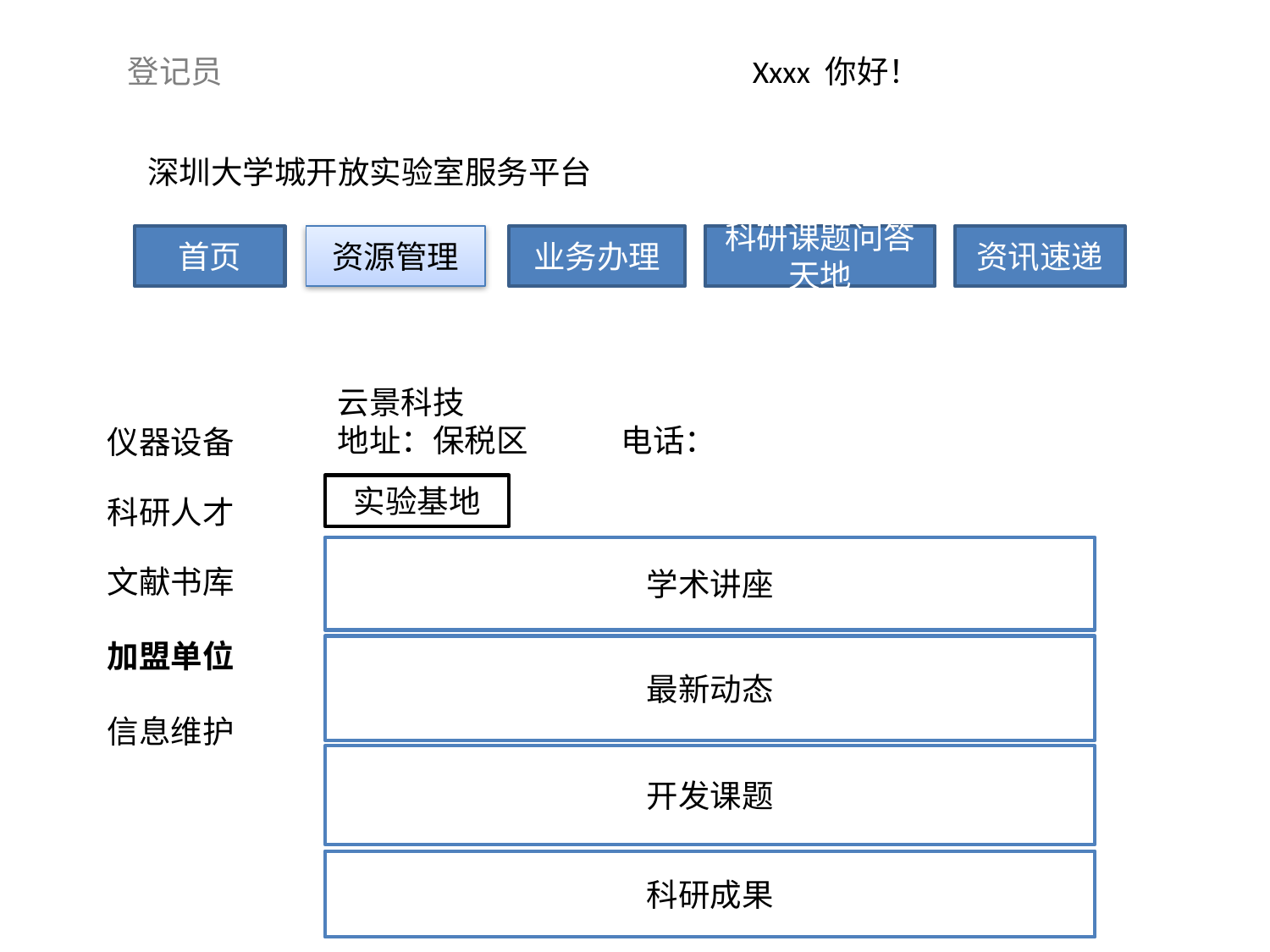

Xxxx 你好！
登记员
深圳大学城开放实验室服务平台
首页
资源管理
业务办理
科研课题问答天地
资讯速递
云景科技
地址：保税区             电话：
仪器设备
实验基地
科研人才
学术讲座
文献书库
加盟单位
最新动态
信息维护
开发课题
科研成果